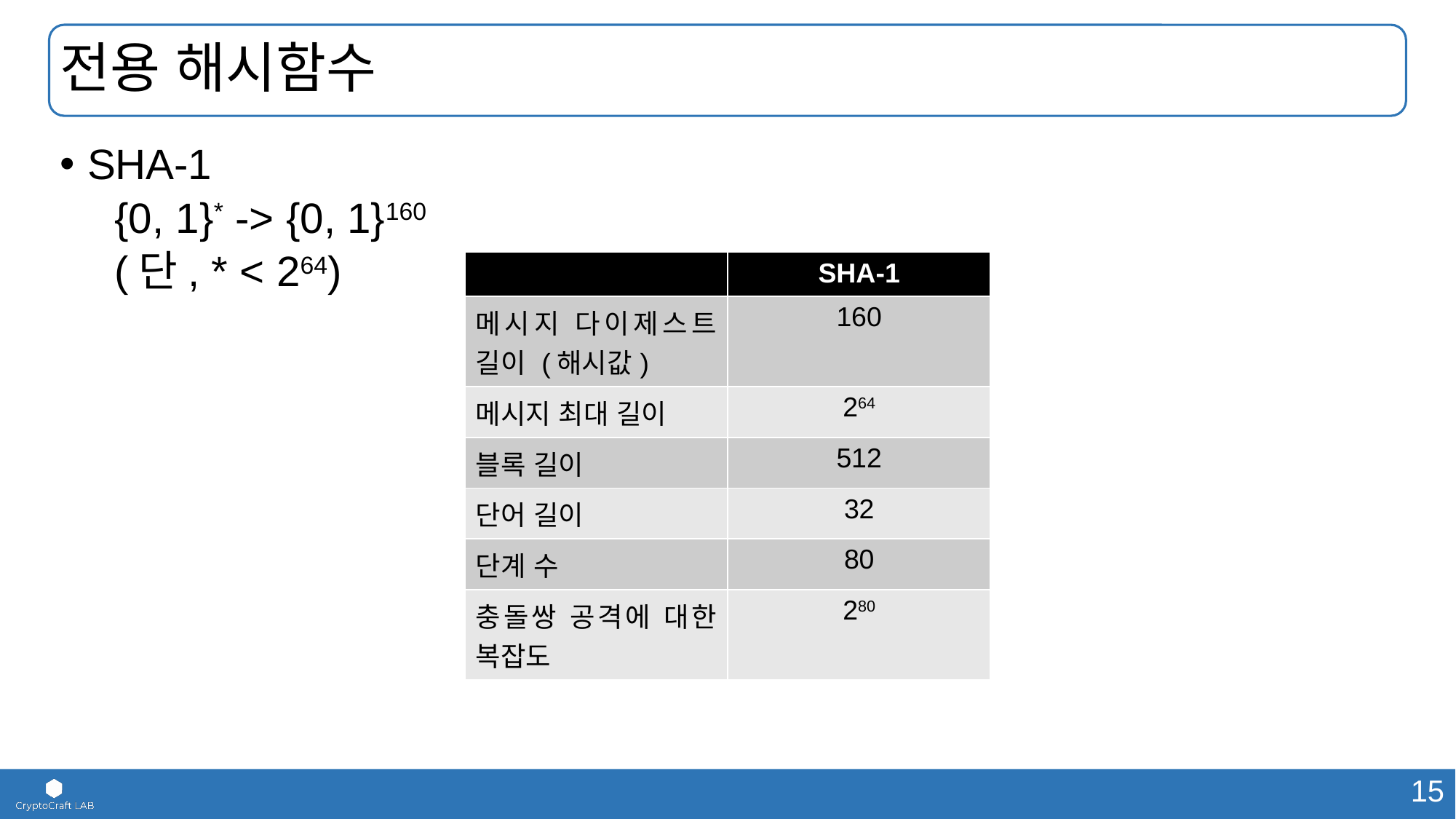

# 전용 해시함수
SHA-1
{0, 1}* -> {0, 1}160
(단, * < 264)

|  | SHA-1 |
| --- | --- |
| 메시지 다이제스트 길이 (해시값) | 160 |
| 메시지 최대 길이 | 264 |
| 블록 길이 | 512 |
| 단어 길이 | 32 |
| 단계 수 | 80 |
| 충돌쌍 공격에 대한 복잡도 | 280 |